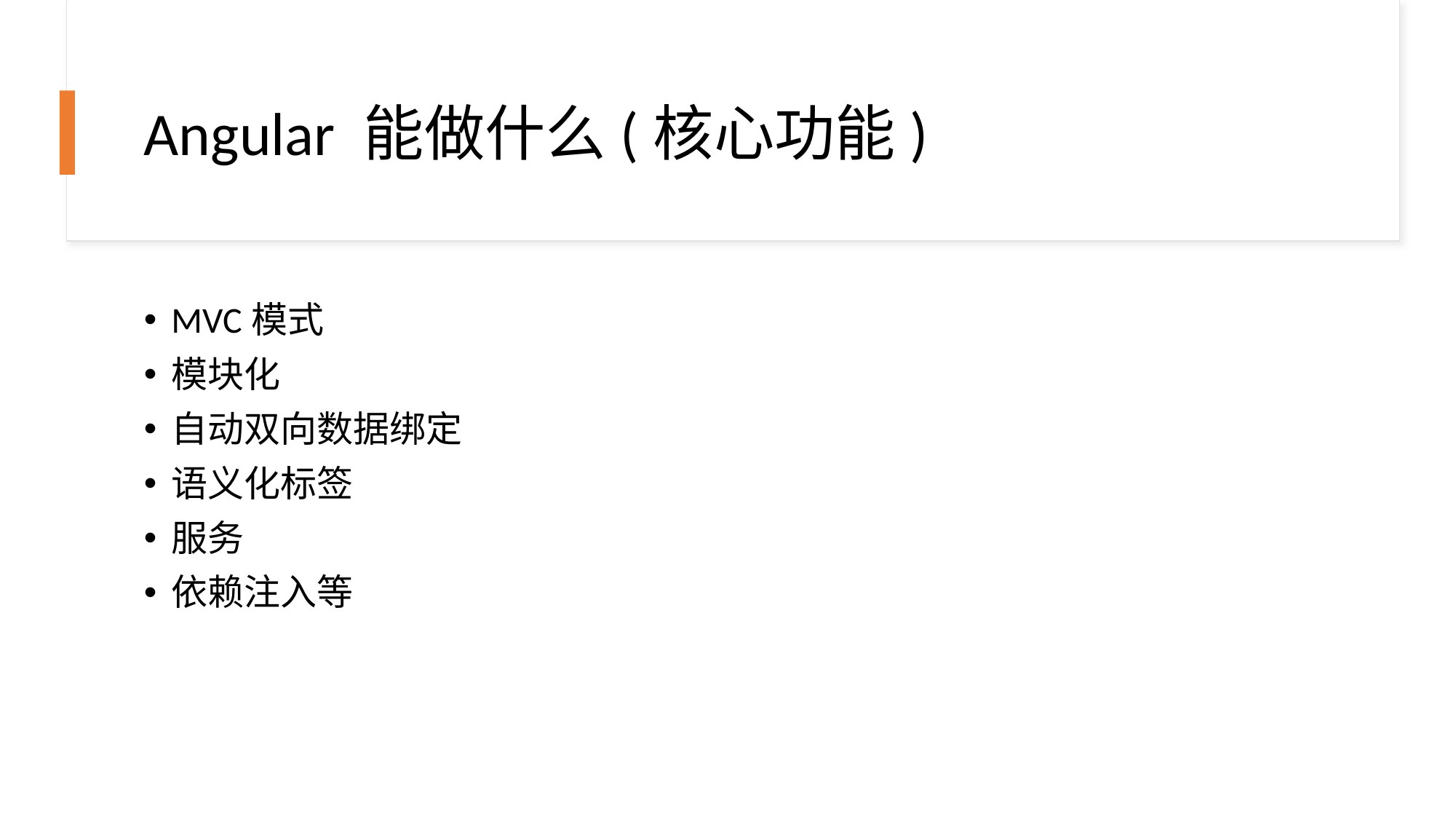

# Angular 能做什么(核心功能)

MVC模式
模块化
自动双向数据绑定
语义化标签
服务
依赖注入等